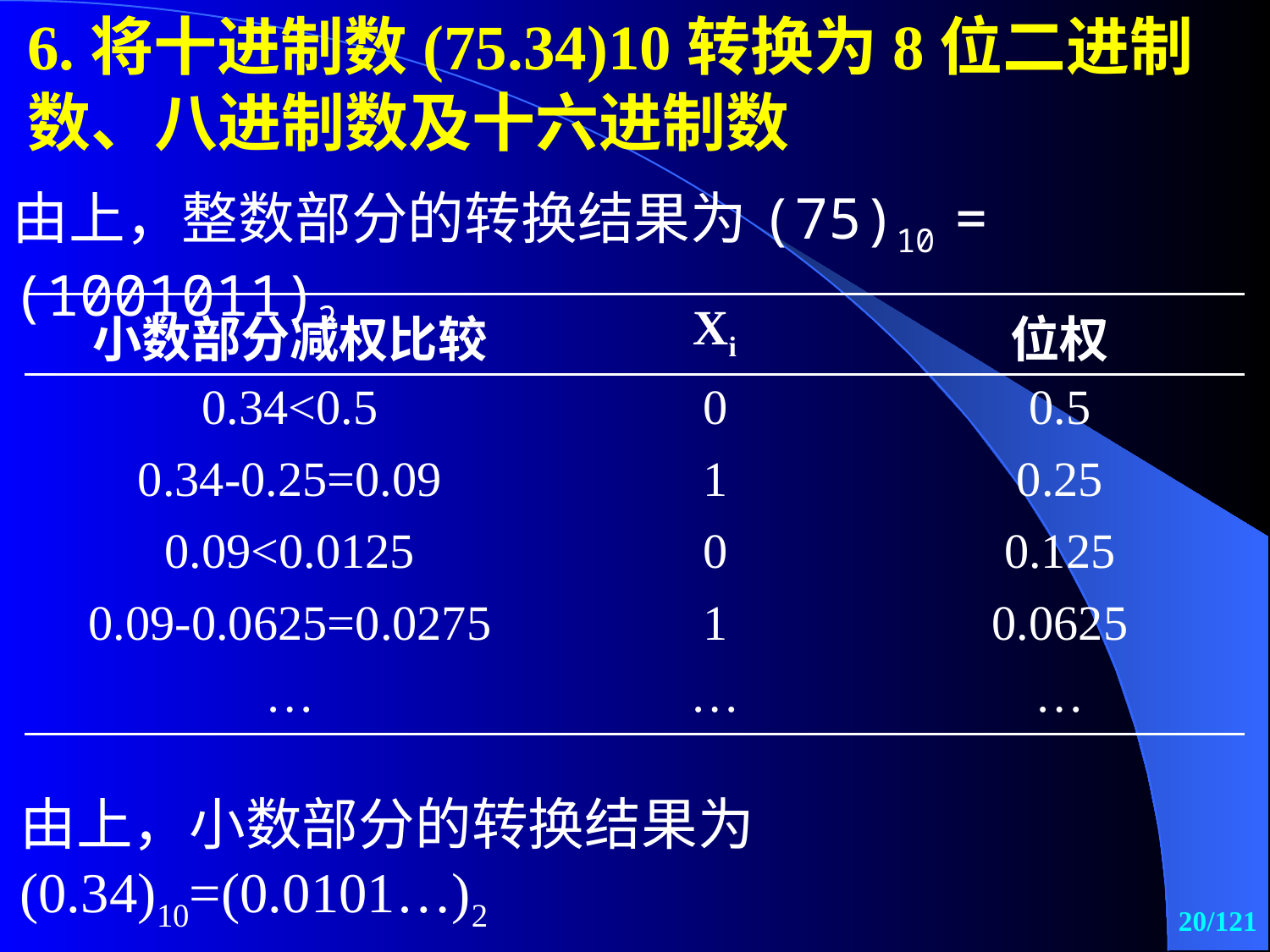

6.将十进制数(75.34)10转换为8位二进制数、八进制数及十六进制数
由上，整数部分的转换结果为(75)10 = (1001011)2
| 小数部分减权比较 | Xi | 位权 |
| --- | --- | --- |
| 0.34<0.5 | 0 | 0.5 |
| 0.34-0.25=0.09 | 1 | 0.25 |
| 0.09<0.0125 | 0 | 0.125 |
| 0.09-0.0625=0.0275 | 1 | 0.0625 |
| … | … | … |
由上，小数部分的转换结果为(0.34)10=(0.0101…)2
20/121